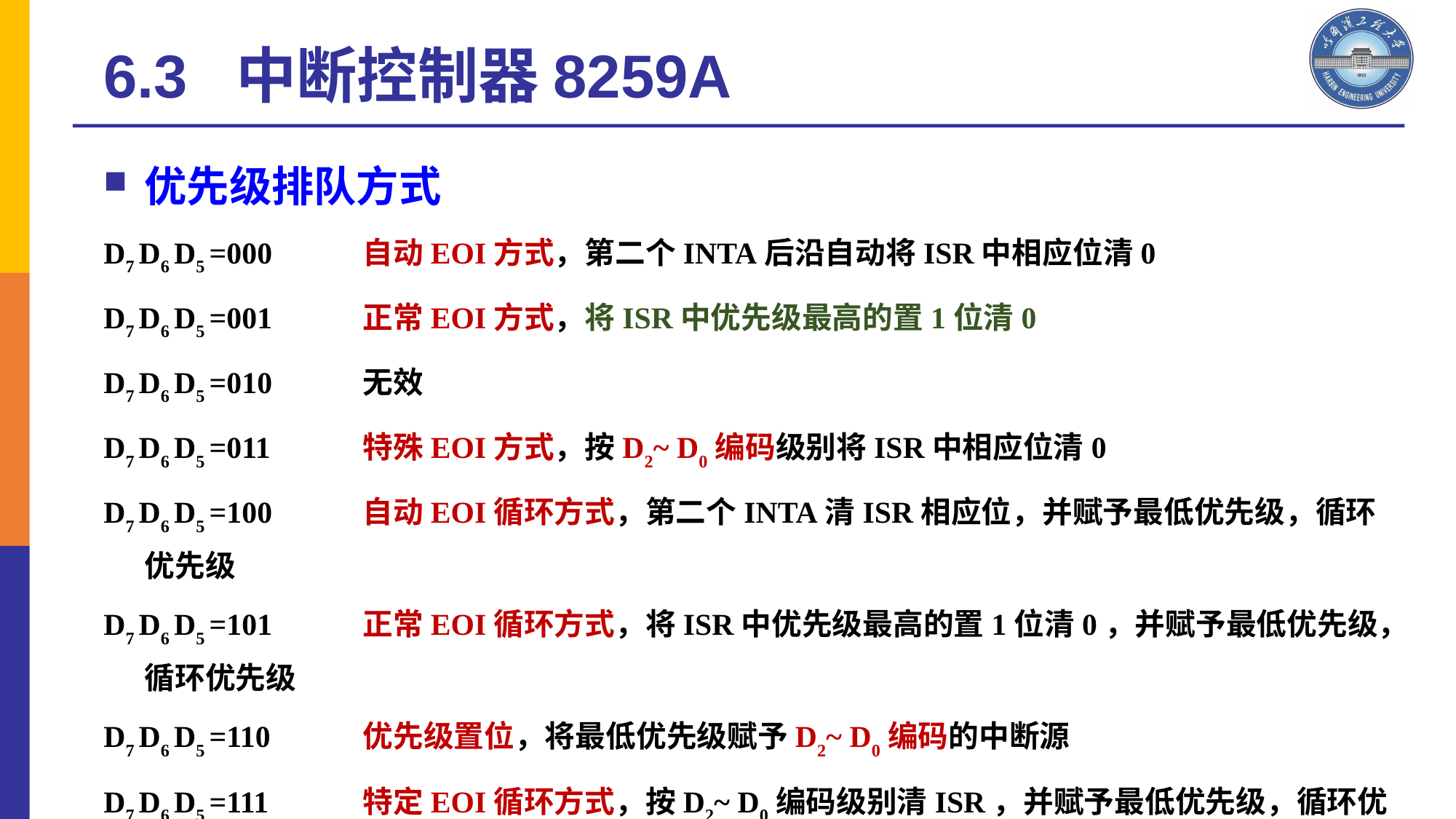

6.3  中断控制器8259A

优先级排队方式
D7 D6 D5 =000	自动EOI方式，第二个INTA后沿自动将ISR中相应位清0
D7 D6 D5 =001	正常EOI方式，将ISR中优先级最高的置1位清0
D7 D6 D5 =010	无效
D7 D6 D5 =011	特殊EOI方式，按D2~ D0编码级别将ISR中相应位清0
D7 D6 D5 =100	自动EOI循环方式，第二个INTA清ISR相应位，并赋予最低优先级，循环优先级
D7 D6 D5 =101	正常EOI循环方式，将ISR中优先级最高的置1位清0，并赋予最低优先级，循环优先级
D7 D6 D5 =110	优先级置位，将最低优先级赋予D2~ D0编码的中断源
D7 D6 D5 =111	特定EOI循环方式，按D2~ D0编码级别清ISR，并赋予最低优先级，循环优先级